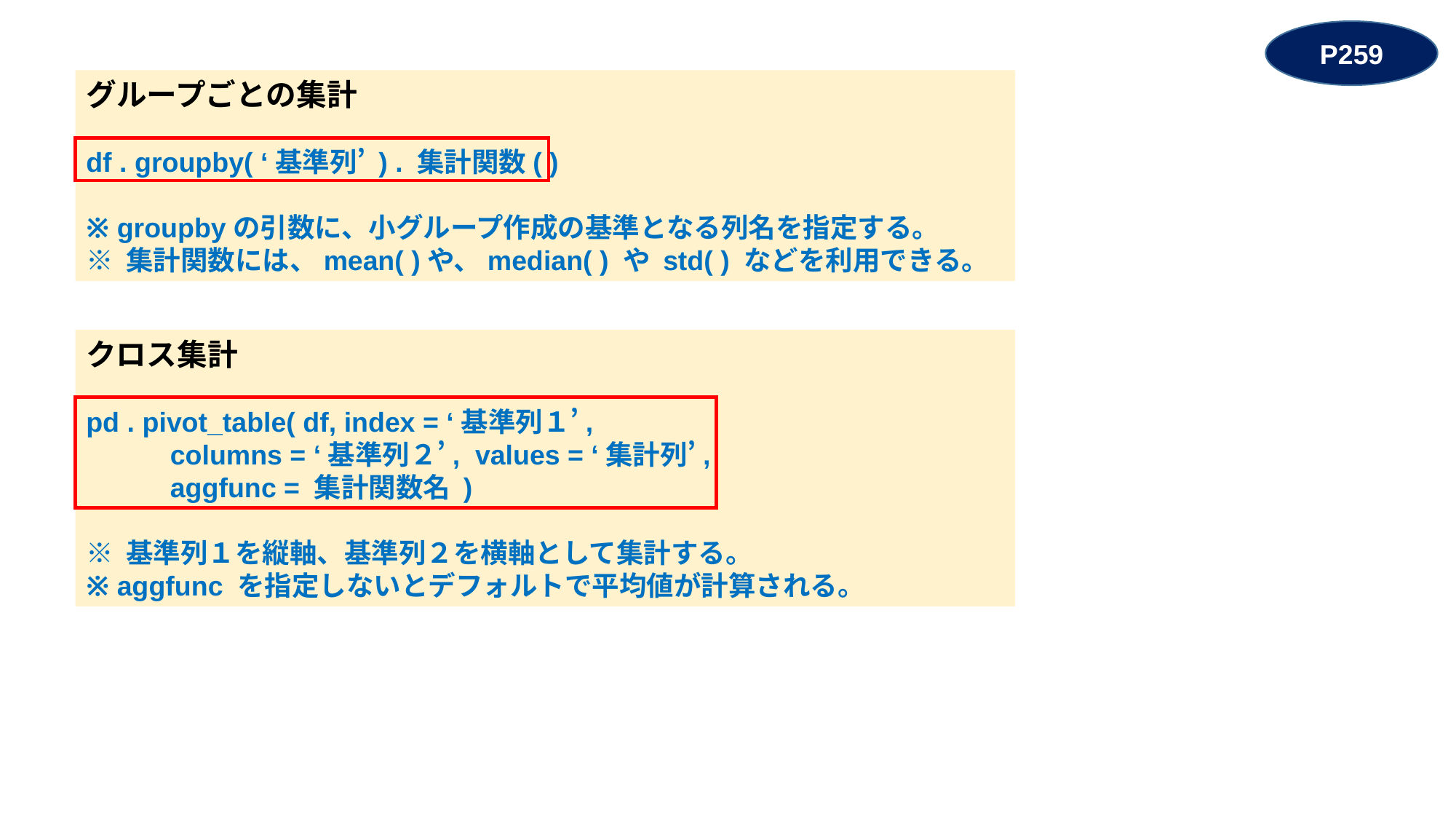

P259
グループごとの集計

df . groupby( ‘基準列’ ) . 集計関数( )

※ groupbyの引数に、小グループ作成の基準となる列名を指定する。
※ 集計関数には、mean( )や、median( ) や std( ) などを利用できる。

クロス集計

pd . pivot_table( df, index = ‘基準列１’,
           columns = ‘基準列２’,  values = ‘集計列’,
           aggfunc = 集計関数名 )

※ 基準列１を縦軸、基準列２を横軸として集計する。
※ aggfunc を指定しないとデフォルトで平均値が計算される。